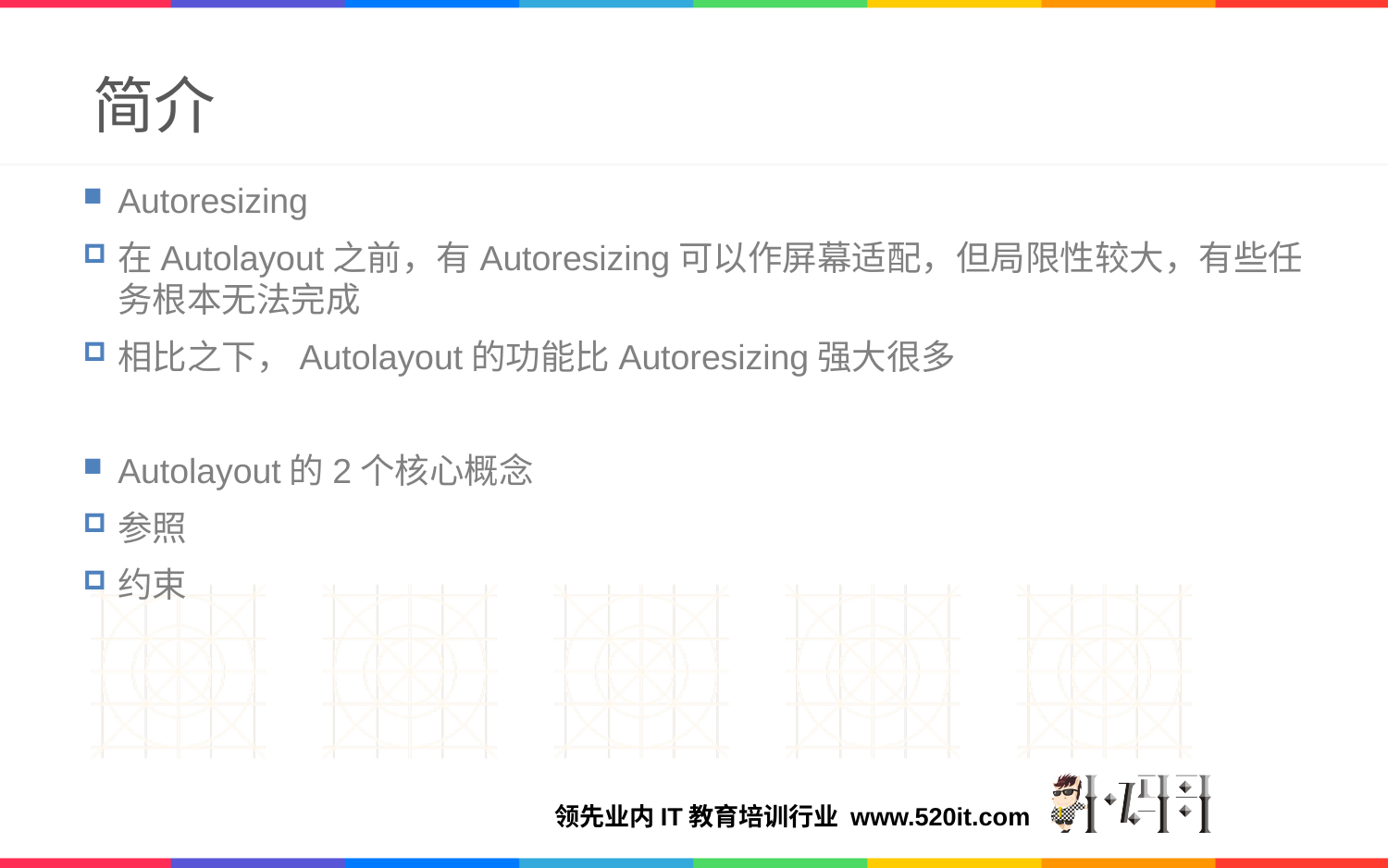

# 简介
Autoresizing
在Autolayout之前，有Autoresizing可以作屏幕适配，但局限性较大，有些任务根本无法完成
相比之下，Autolayout的功能比Autoresizing强大很多

Autolayout的2个核心概念
参照
约束